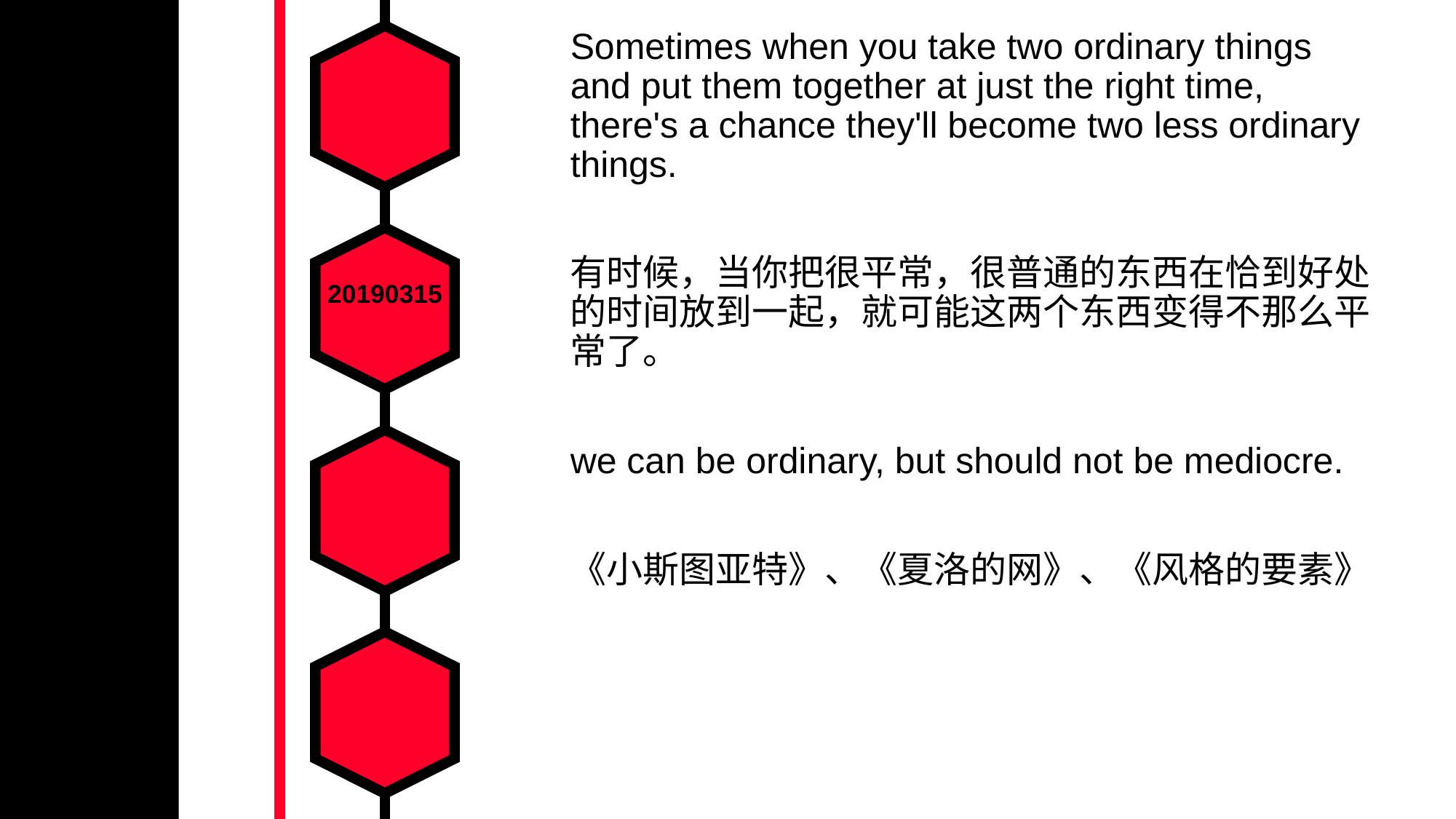

#
Sometimes when you take two ordinary things and put them together at just the right time, there's a chance they'll become two less ordinary things.

有时候，当你把很平常，很普通的东西在恰到好处的时间放到一起，就可能这两个东西变得不那么平常了。

we can be ordinary, but should not be mediocre.

《小斯图亚特》、《夏洛的网》、《风格的要素》

20190315